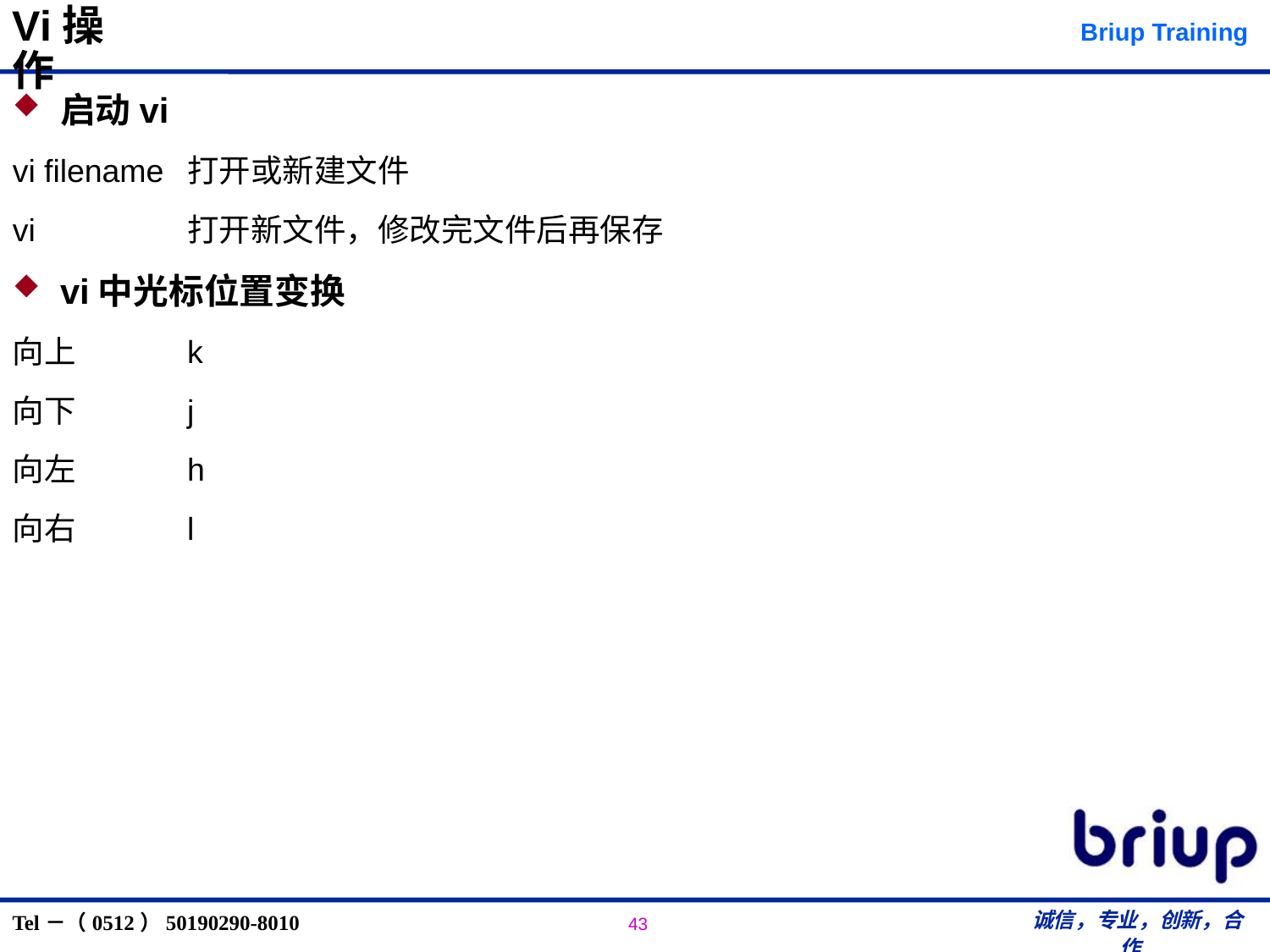

# Vi操作
启动vi
vi filename	打开或新建文件
vi 		打开新文件，修改完文件后再保存
vi中光标位置变换
向上	k
向下	j
向左	h
向右	l